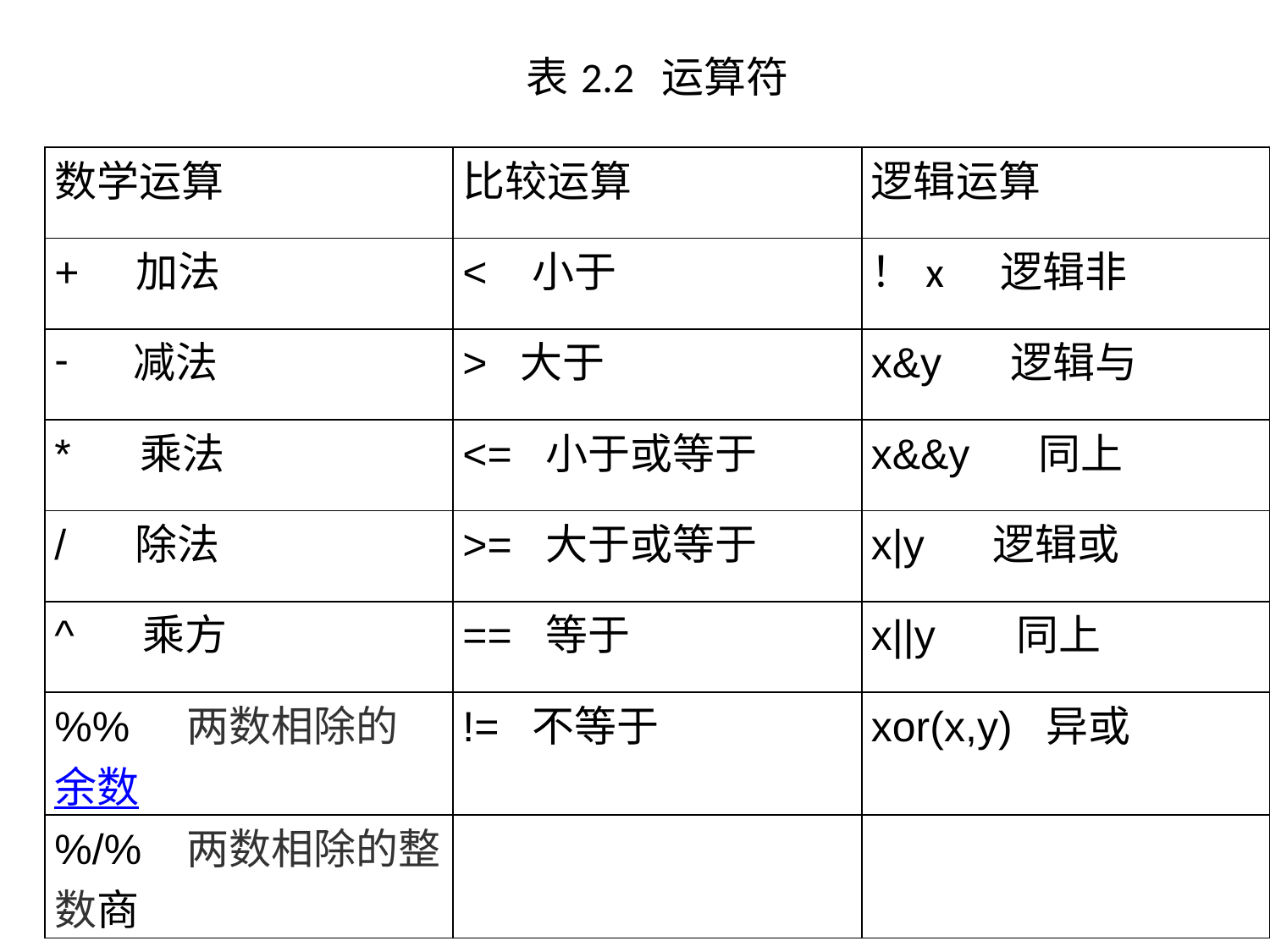

| 表2.2 运算符 |  |  |
| --- | --- | --- |
| 数学运算 | 比较运算 | 逻辑运算 |
| + 加法 | < 小于 | ！x 逻辑非 |
| 减法 | > 大于 | x&y 逻辑与 |
| \* 乘法 | <= 小于或等于 | x&&y 同上 |
| / 除法 | >= 大于或等于 | x|y 逻辑或 |
| ^ 乘方 | == 等于 | x||y 同上 |
| %% 两数相除的余数 | != 不等于 | xor(x,y) 异或 |
| %/% 两数相除的整数商 |  |  |